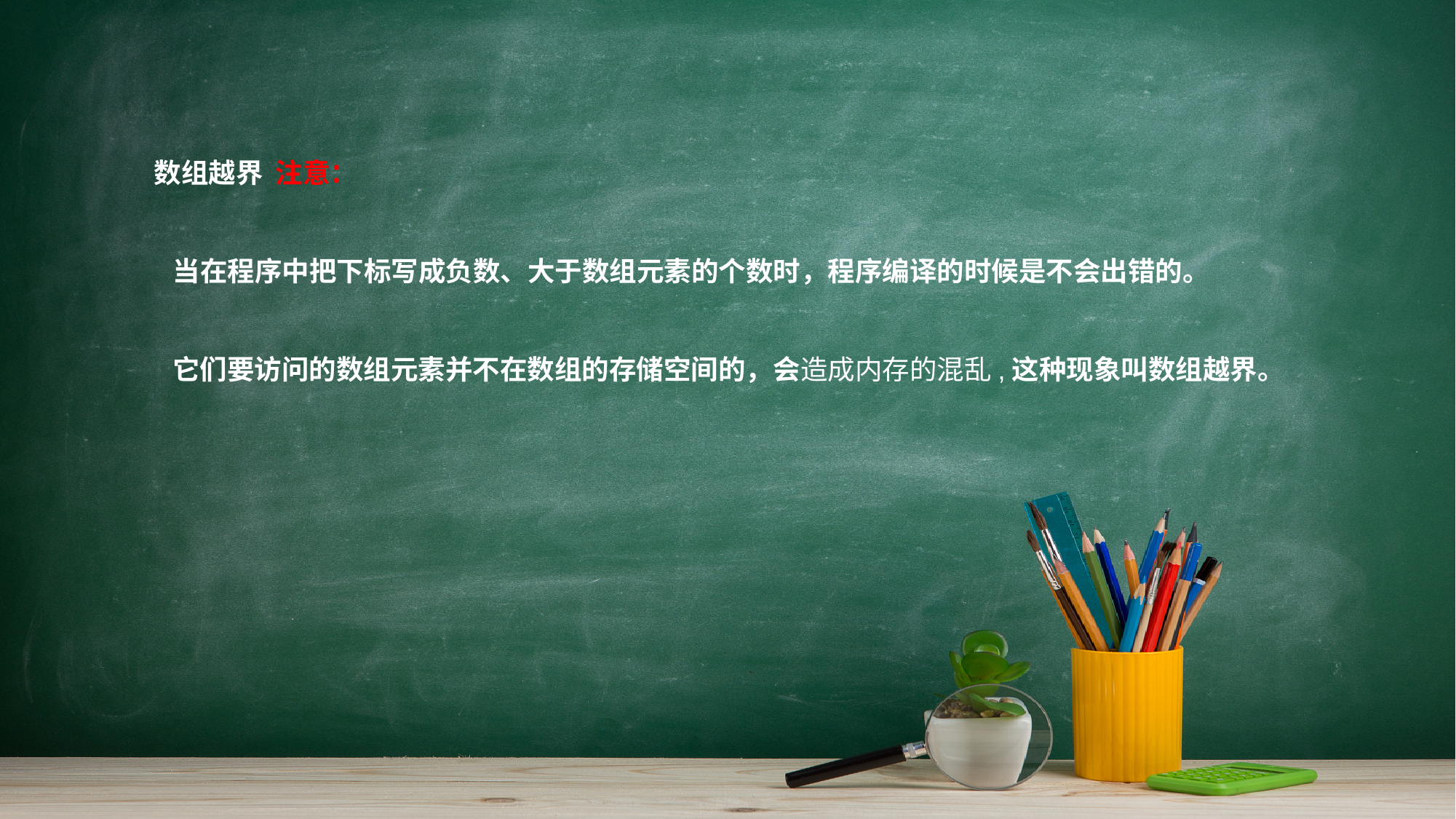

数组越界  注意：
   当在程序中把下标写成负数、大于数组元素的个数时，程序编译的时候是不会出错的。
   它们要访问的数组元素并不在数组的存储空间的，会造成内存的混乱,这种现象叫数组越界。